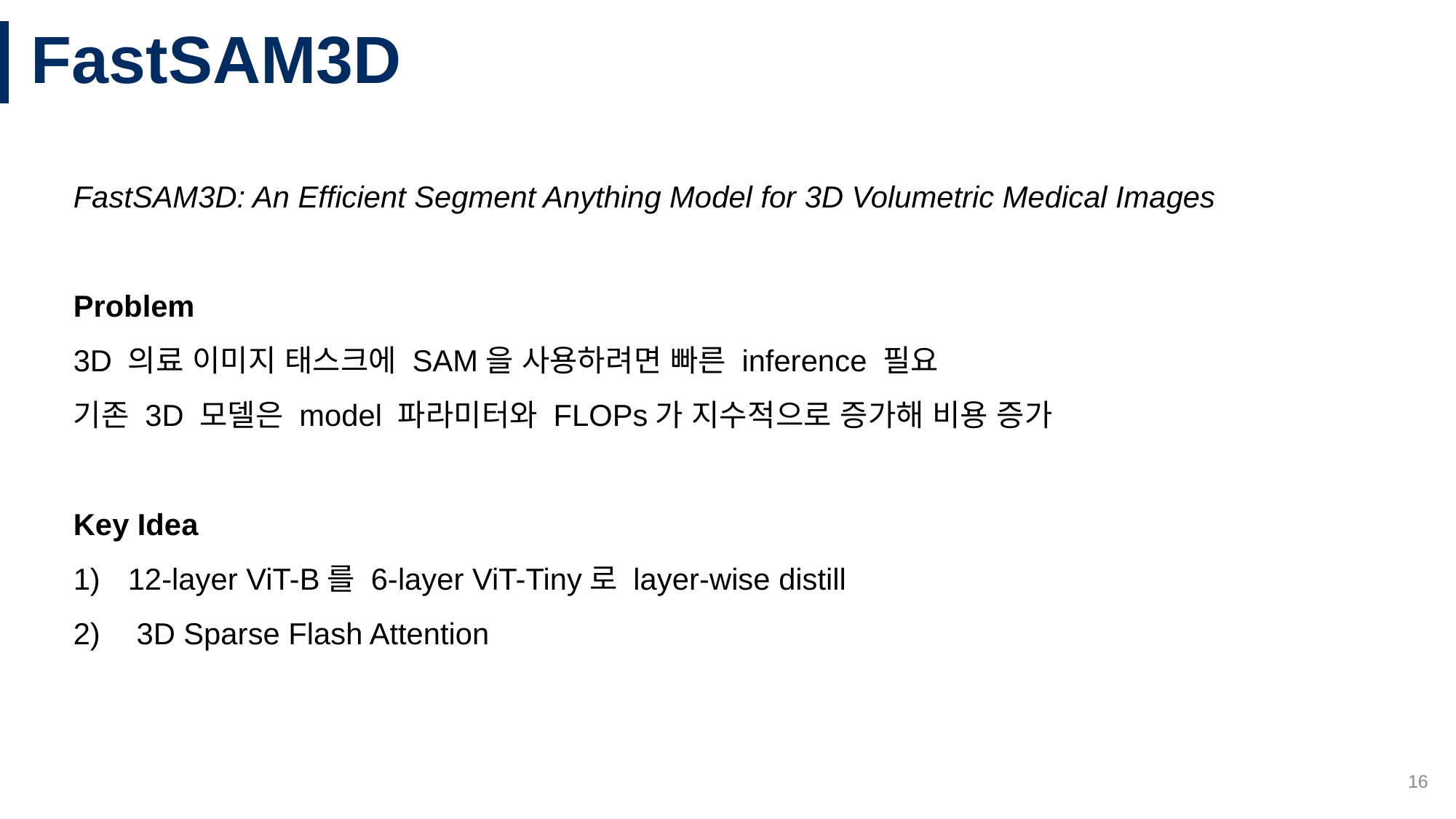

# FastSAM3D
FastSAM3D: An Efficient Segment Anything Model for 3D Volumetric Medical Images

Problem
3D 의료 이미지 태스크에 SAM을 사용하려면 빠른 inference 필요
기존 3D 모델은 model 파라미터와 FLOPs가 지수적으로 증가해 비용 증가

Key Idea
12-layer ViT-B를 6-layer ViT-Tiny로 layer-wise distill
 3D Sparse Flash Attention

16